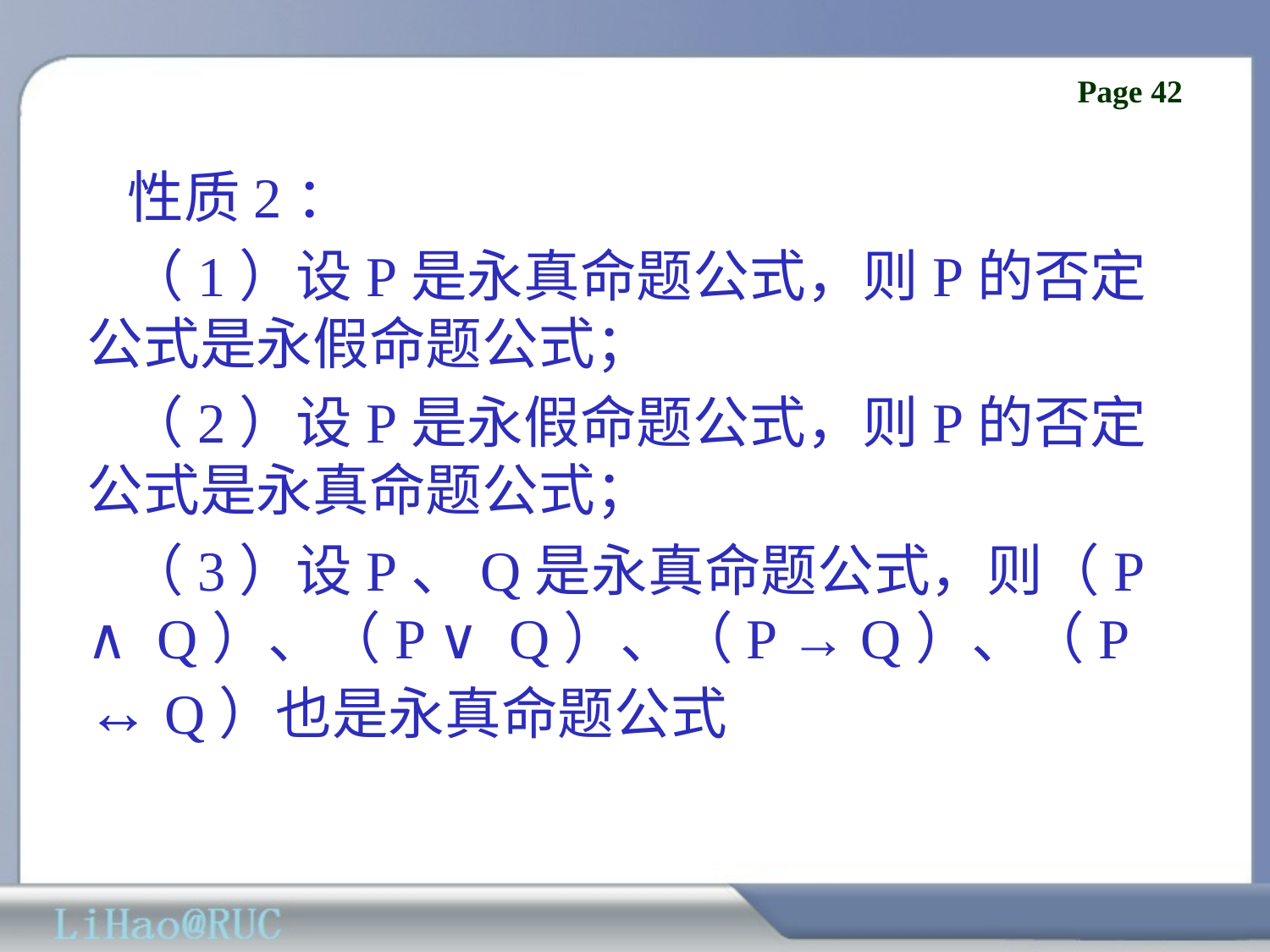

性质2：
（1）设P是永真命题公式，则P的否定公式是永假命题公式；
（2）设P是永假命题公式，则P的否定公式是永真命题公式；
（3）设P、Q是永真命题公式，则（P ∧ Q）、（P ∨ Q）、（P → Q）、（P ↔ Q）也是永真命题公式